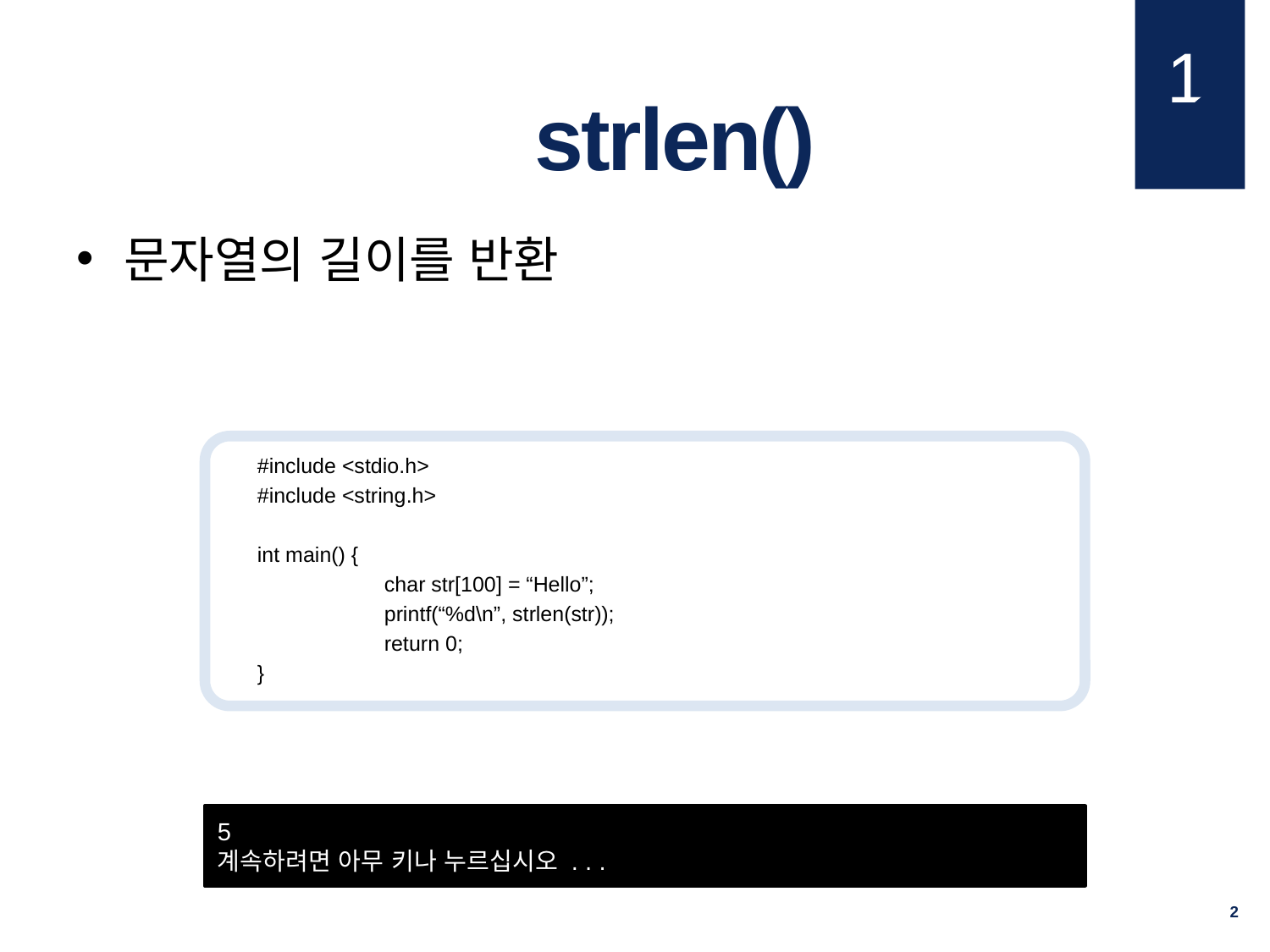

1

strlen()
문자열의 길이를 반환

#include <stdio.h>
#include <string.h>

int main() {
	char str[100] = “Hello”;
	printf(“%d\n”, strlen(str));
	return 0;
}
5
계속하려면 아무 키나 누르십시오 . . .
2